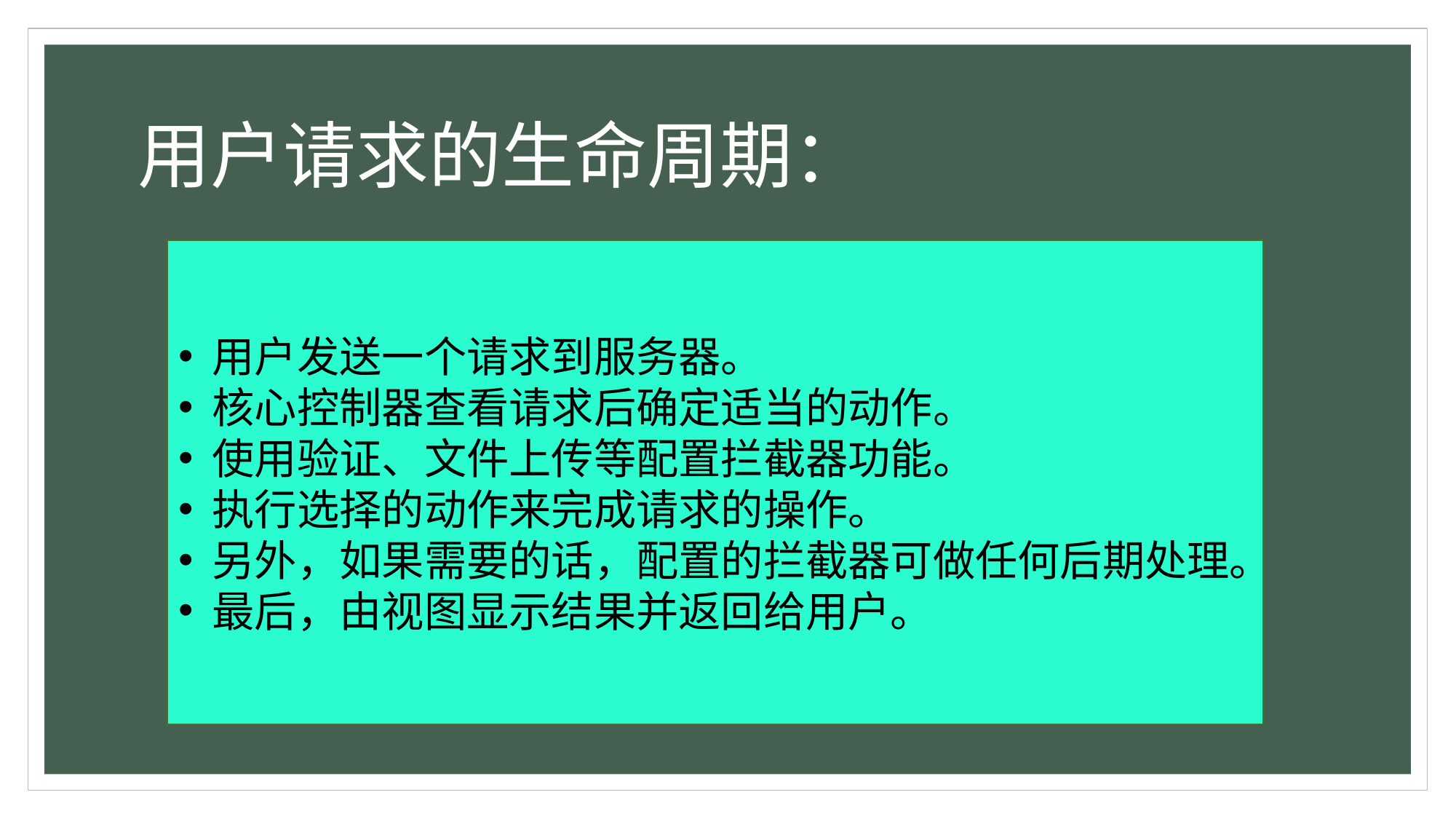

# 用户请求的生命周期：
用户发送一个请求到服务器。
核心控制器查看请求后确定适当的动作。
使用验证、文件上传等配置拦截器功能。
执行选择的动作来完成请求的操作。
另外，如果需要的话，配置的拦截器可做任何后期处理。
最后，由视图显示结果并返回给用户。